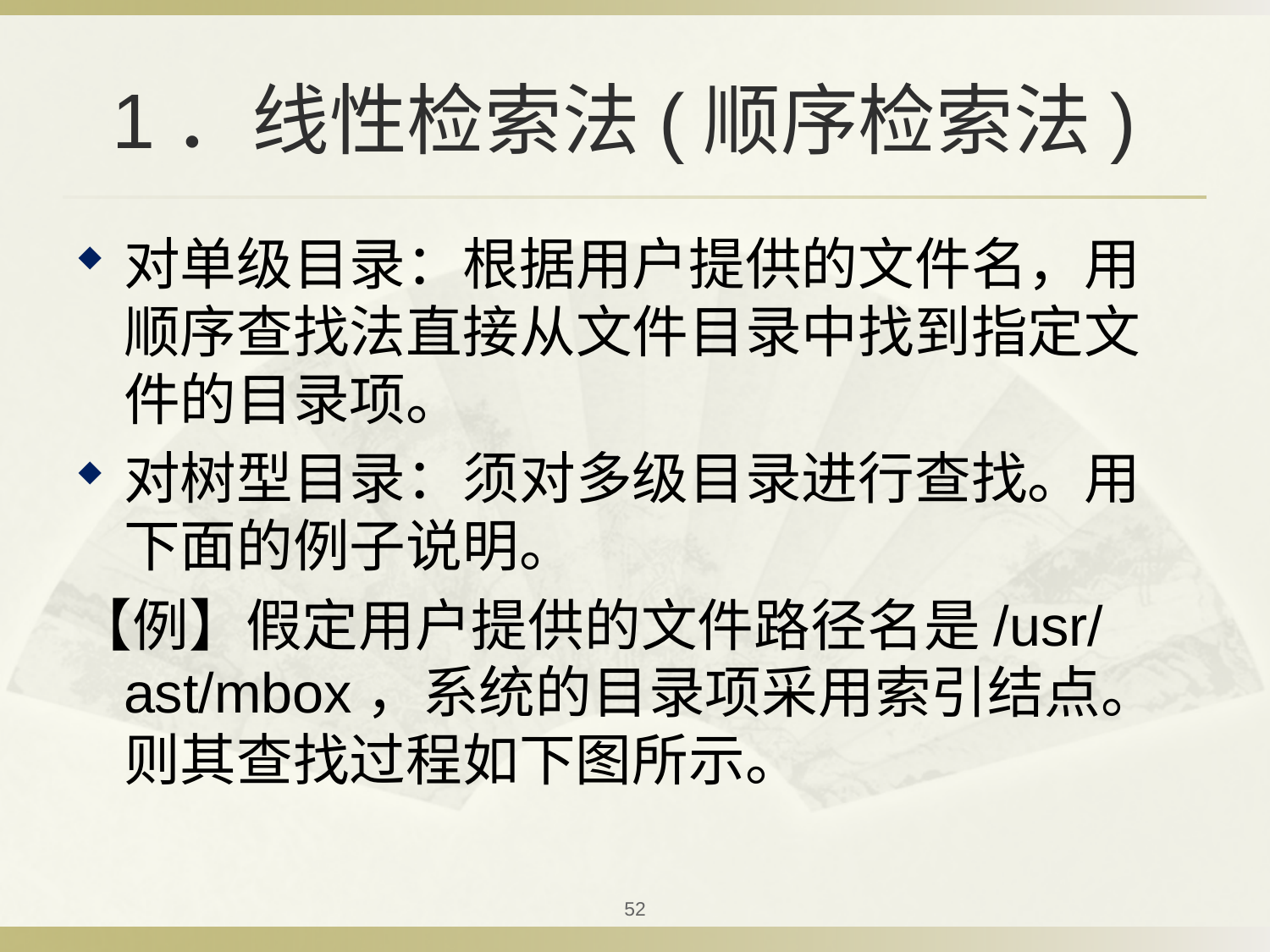

# 1．线性检索法(顺序检索法)
对单级目录：根据用户提供的文件名，用顺序查找法直接从文件目录中找到指定文件的目录项。
对树型目录：须对多级目录进行查找。用下面的例子说明。
【例】假定用户提供的文件路径名是/usr/ast/mbox，系统的目录项采用索引结点。则其查找过程如下图所示。
52